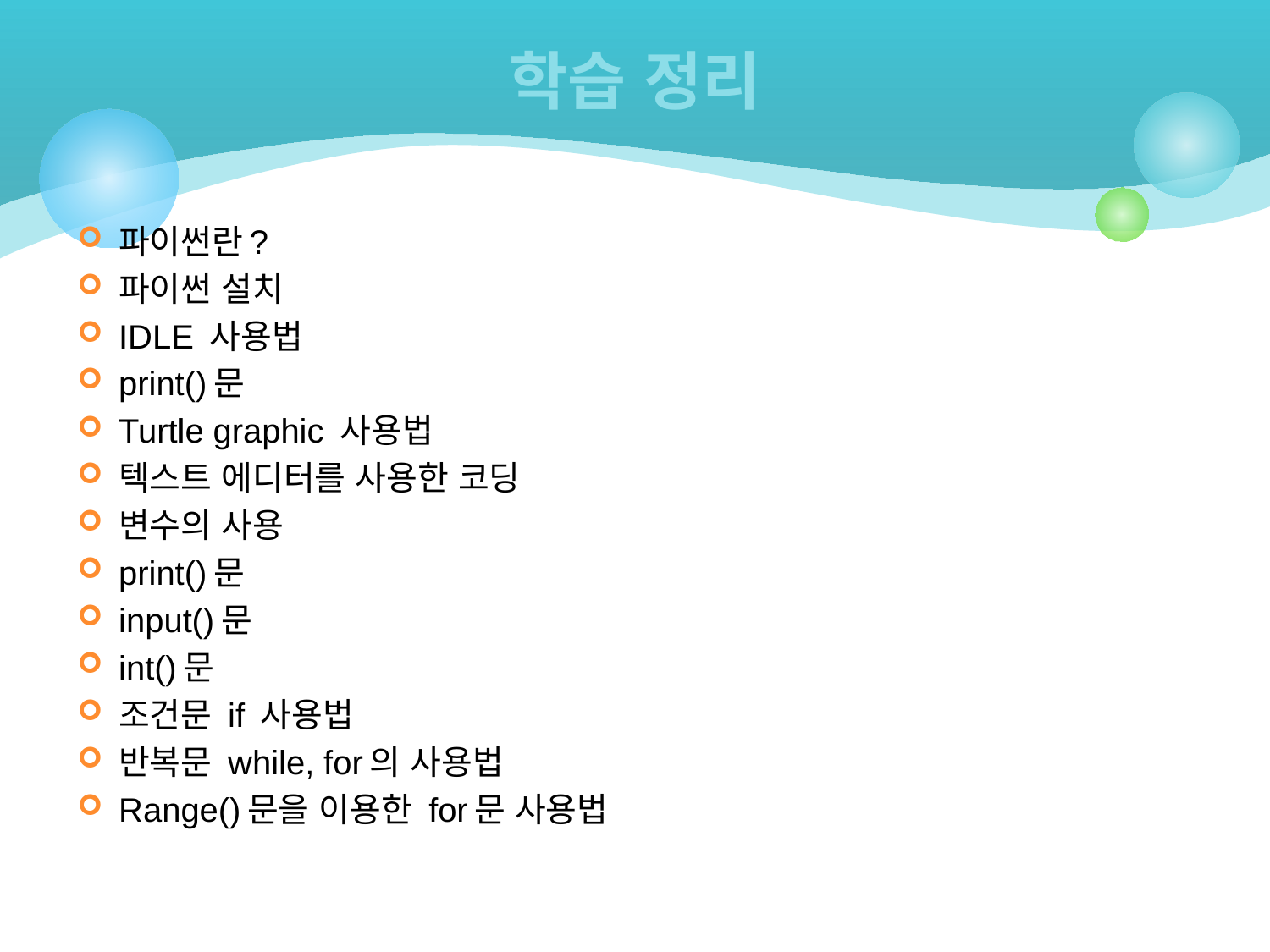

# 학습 정리
파이썬란?
파이썬 설치
IDLE 사용법
print()문
Turtle graphic 사용법
텍스트 에디터를 사용한 코딩
변수의 사용
print()문
input()문
int()문
조건문 if 사용법
반복문 while, for의 사용법
Range()문을 이용한 for문 사용법